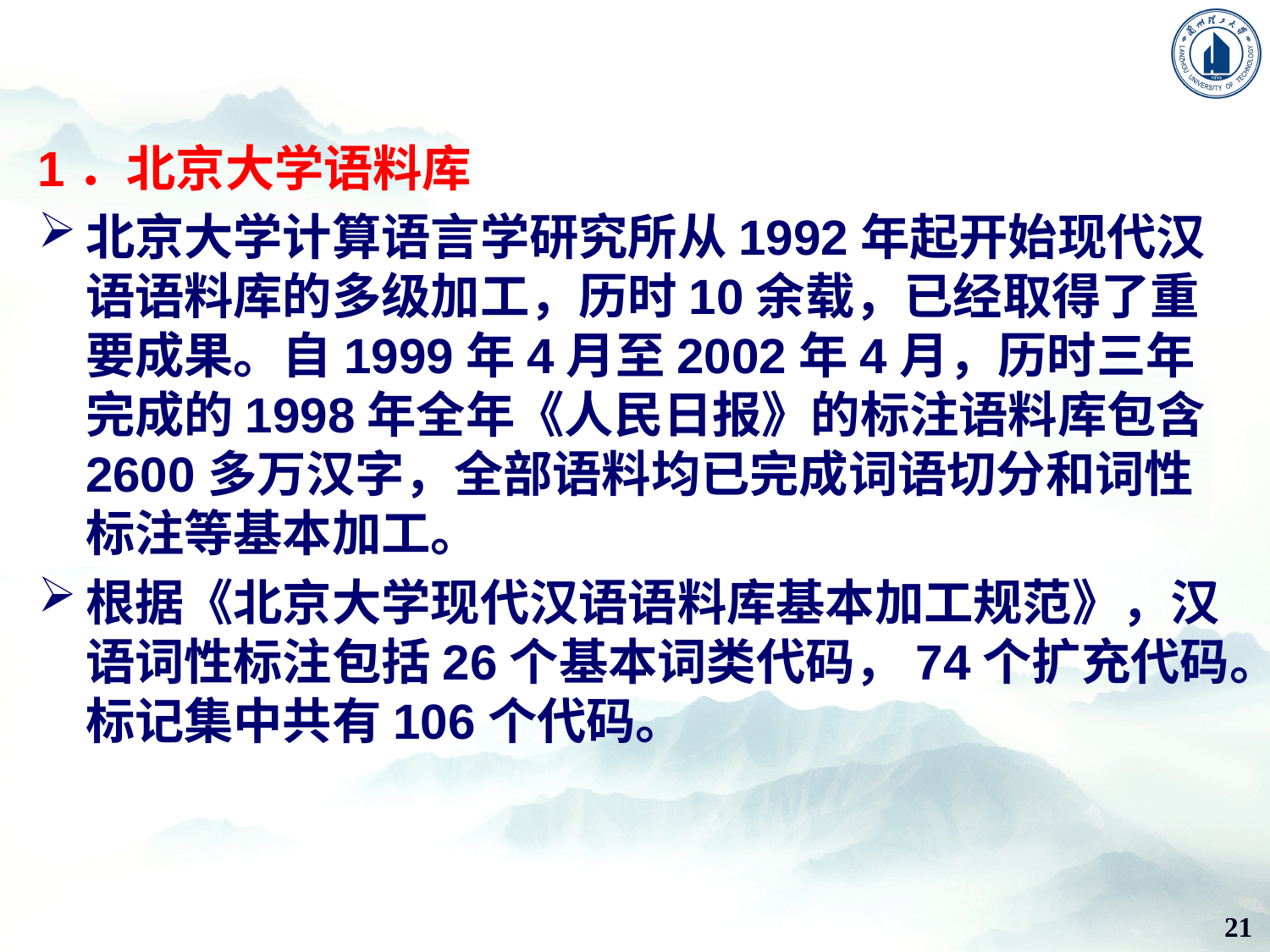

1．北京大学语料库
北京大学计算语言学研究所从1992年起开始现代汉语语料库的多级加工，历时10余载，已经取得了重要成果。自1999年4月至2002年4月，历时三年完成的1998年全年《人民日报》的标注语料库包含2600多万汉字，全部语料均已完成词语切分和词性标注等基本加工。
根据《北京大学现代汉语语料库基本加工规范》，汉语词性标注包括26个基本词类代码，74个扩充代码。标记集中共有106个代码。
21